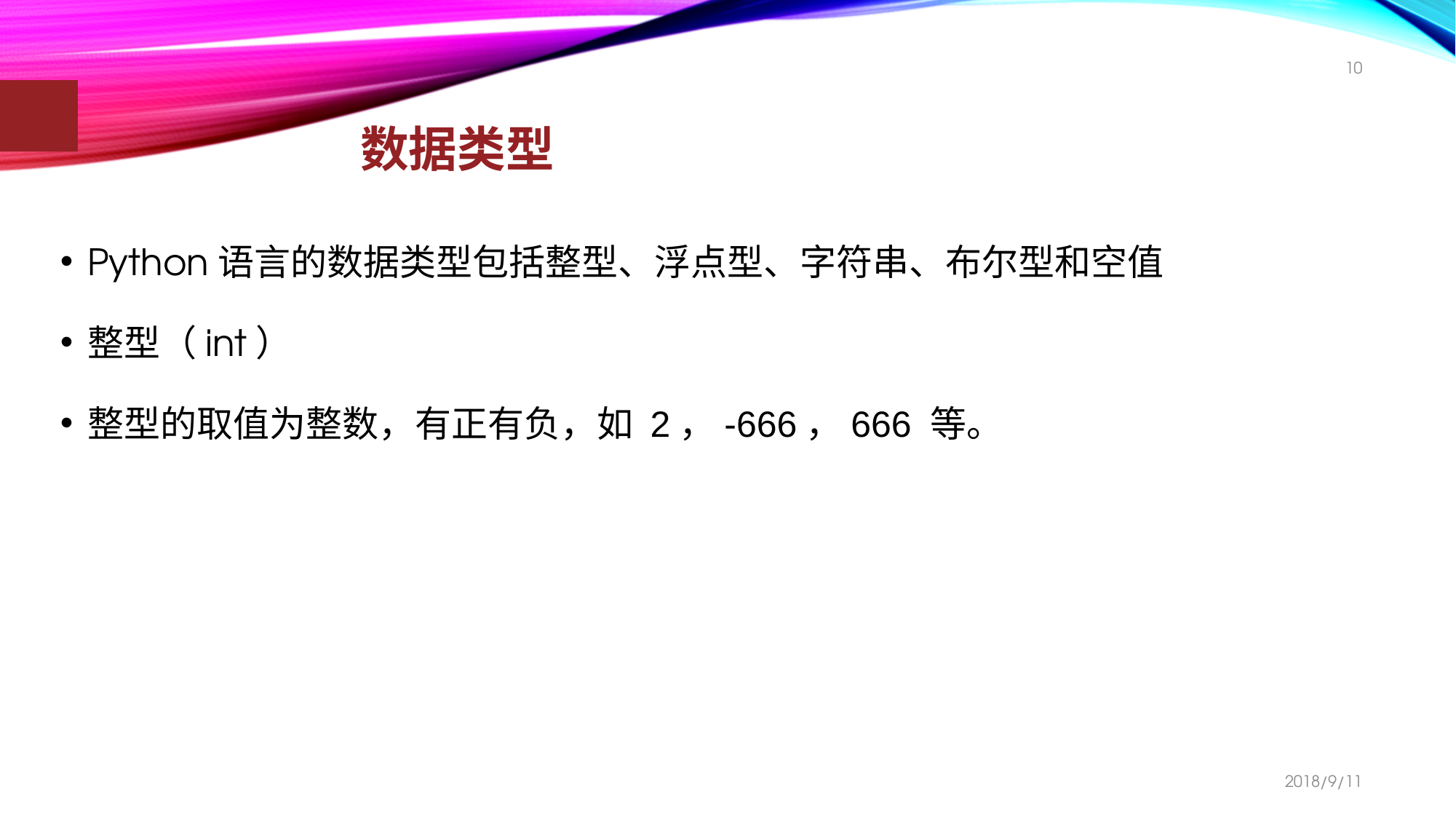

10

数据类型
Python语言的数据类型包括整型、浮点型、字符串、布尔型和空值
整型（int）
整型的取值为整数，有正有负，如 2，-666，666 等。
2018/9/11